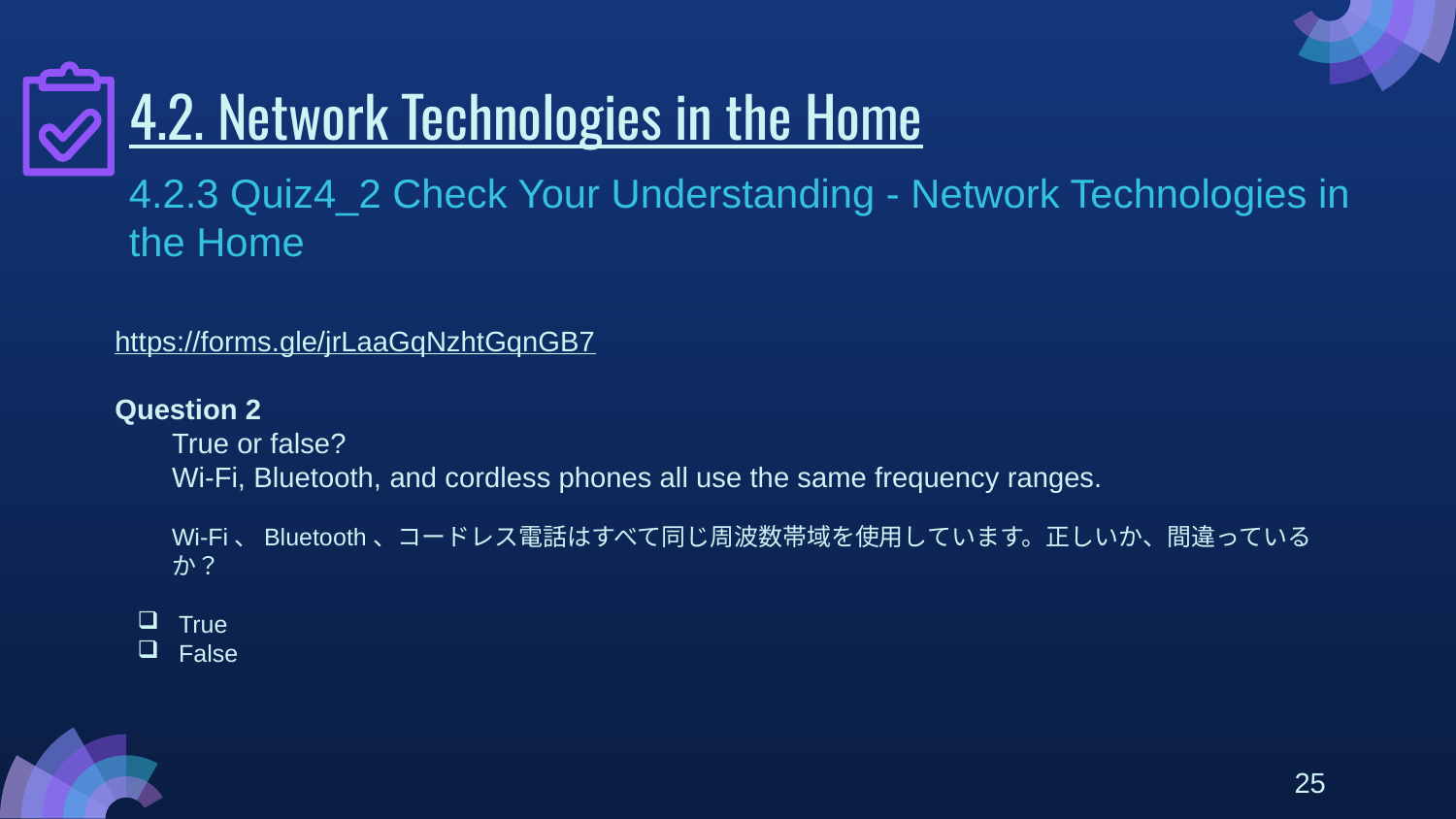

# 4.2. Network Technologies in the Home
4.2.3 Quiz4_2 Check Your Understanding - Network Technologies in the Home
https://forms.gle/jrLaaGqNzhtGqnGB7

Question 2
True or false?
Wi-Fi, Bluetooth, and cordless phones all use the same frequency ranges.

Wi-Fi、Bluetooth、コードレス電話はすべて同じ周波数帯域を使用しています。正しいか、間違っているか？
 True
 False
25